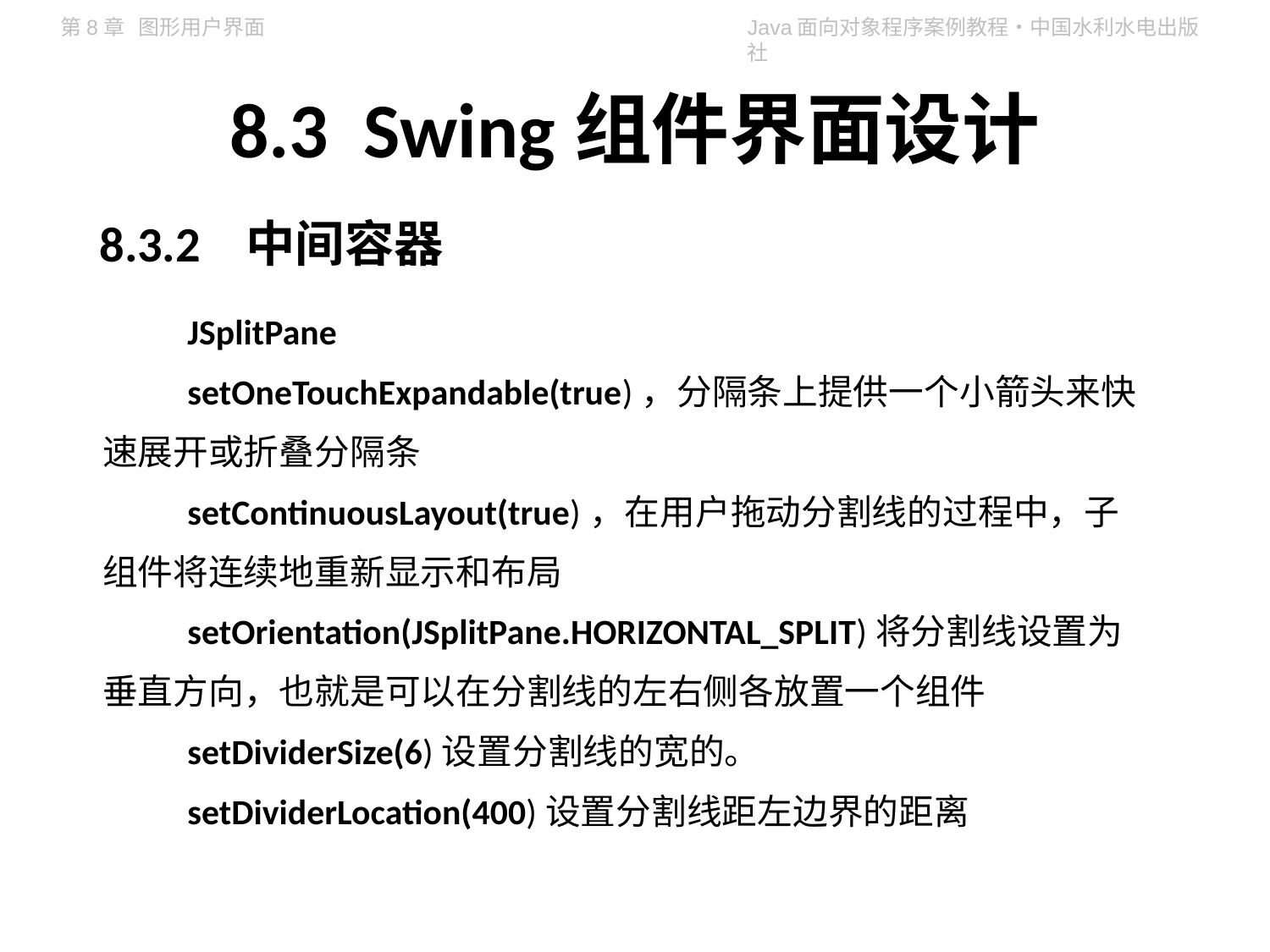

# 8.3  Swing组件界面设计
8.3.2   中间容器
JSplitPane
setOneTouchExpandable(true)，分隔条上提供一个小箭头来快速展开或折叠分隔条
setContinuousLayout(true)，在用户拖动分割线的过程中，子组件将连续地重新显示和布局
setOrientation(JSplitPane.HORIZONTAL_SPLIT)将分割线设置为垂直方向，也就是可以在分割线的左右侧各放置一个组件
setDividerSize(6)设置分割线的宽的。
setDividerLocation(400)设置分割线距左边界的距离